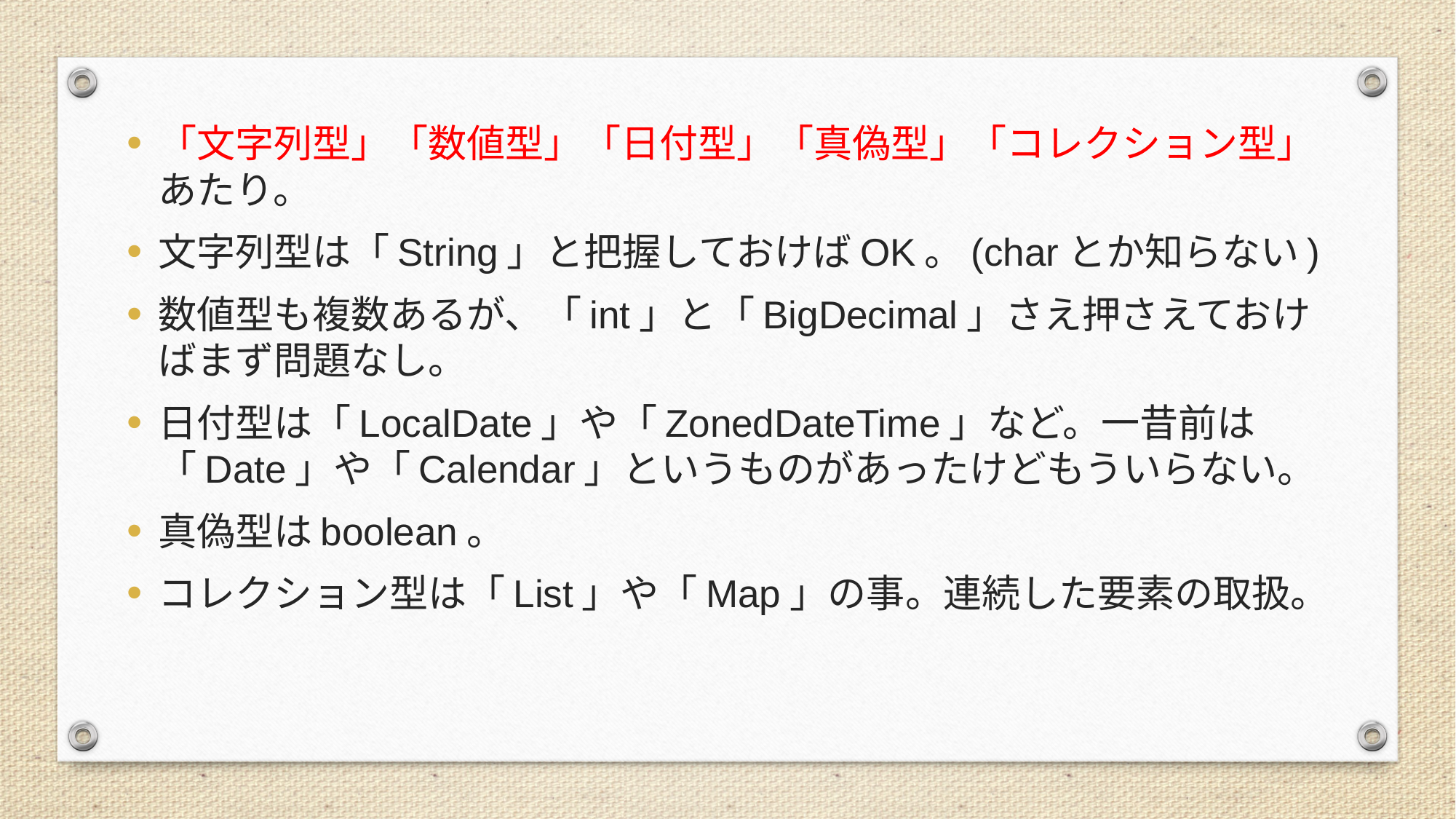

「文字列型」「数値型」「日付型」「真偽型」「コレクション型」あたり。
文字列型は「String」と把握しておけばOK。(charとか知らない)
数値型も複数あるが、「int」と「BigDecimal」さえ押さえておけばまず問題なし。
日付型は「LocalDate」や「ZonedDateTime」など。一昔前は「Date」や「Calendar」というものがあったけどもういらない。
真偽型はboolean。
コレクション型は「List」や「Map」の事。連続した要素の取扱。